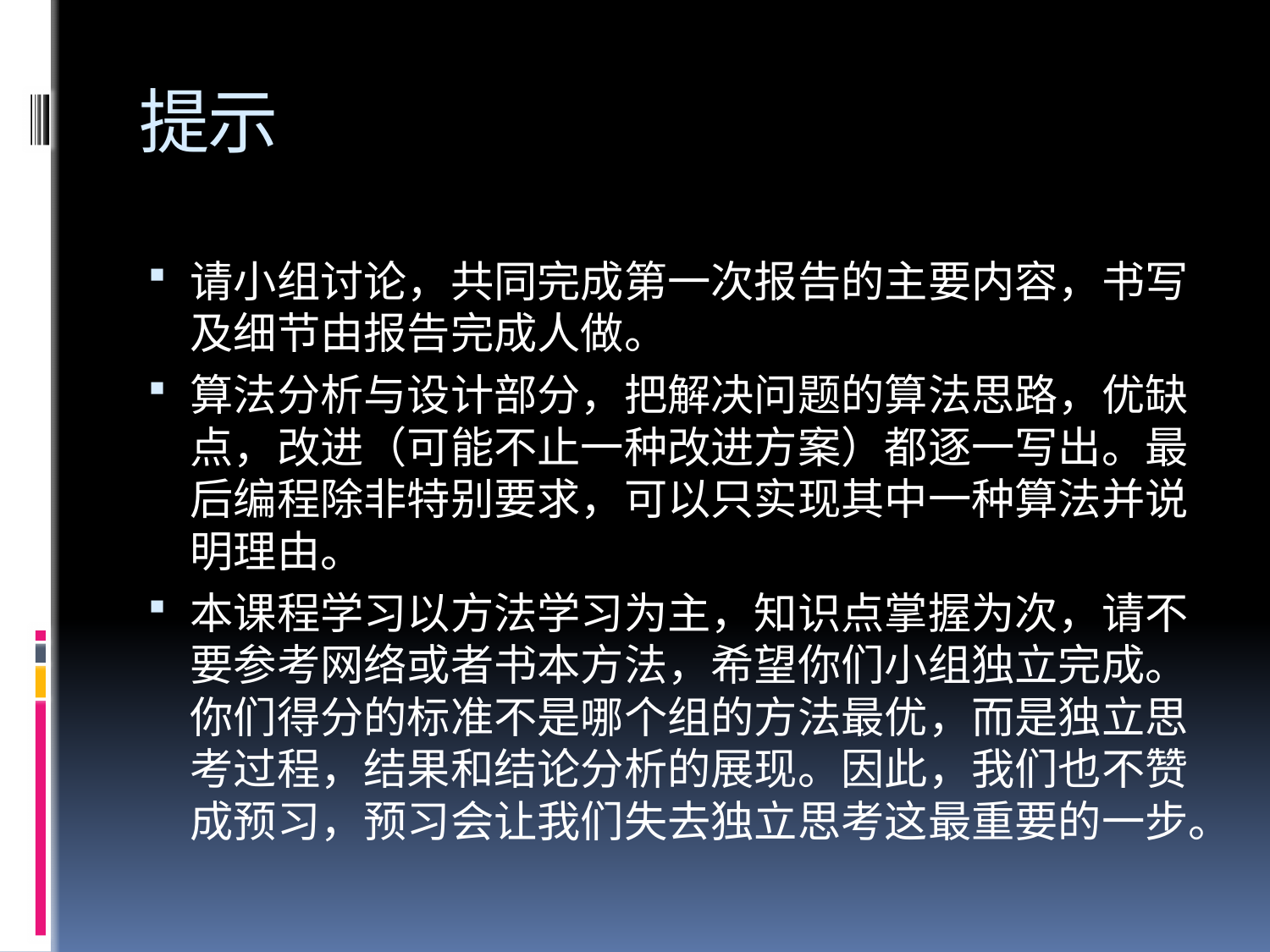

# 提示
请小组讨论，共同完成第一次报告的主要内容，书写及细节由报告完成人做。
算法分析与设计部分，把解决问题的算法思路，优缺点，改进（可能不止一种改进方案）都逐一写出。最后编程除非特别要求，可以只实现其中一种算法并说明理由。
本课程学习以方法学习为主，知识点掌握为次，请不要参考网络或者书本方法，希望你们小组独立完成。你们得分的标准不是哪个组的方法最优，而是独立思考过程，结果和结论分析的展现。因此，我们也不赞成预习，预习会让我们失去独立思考这最重要的一步。